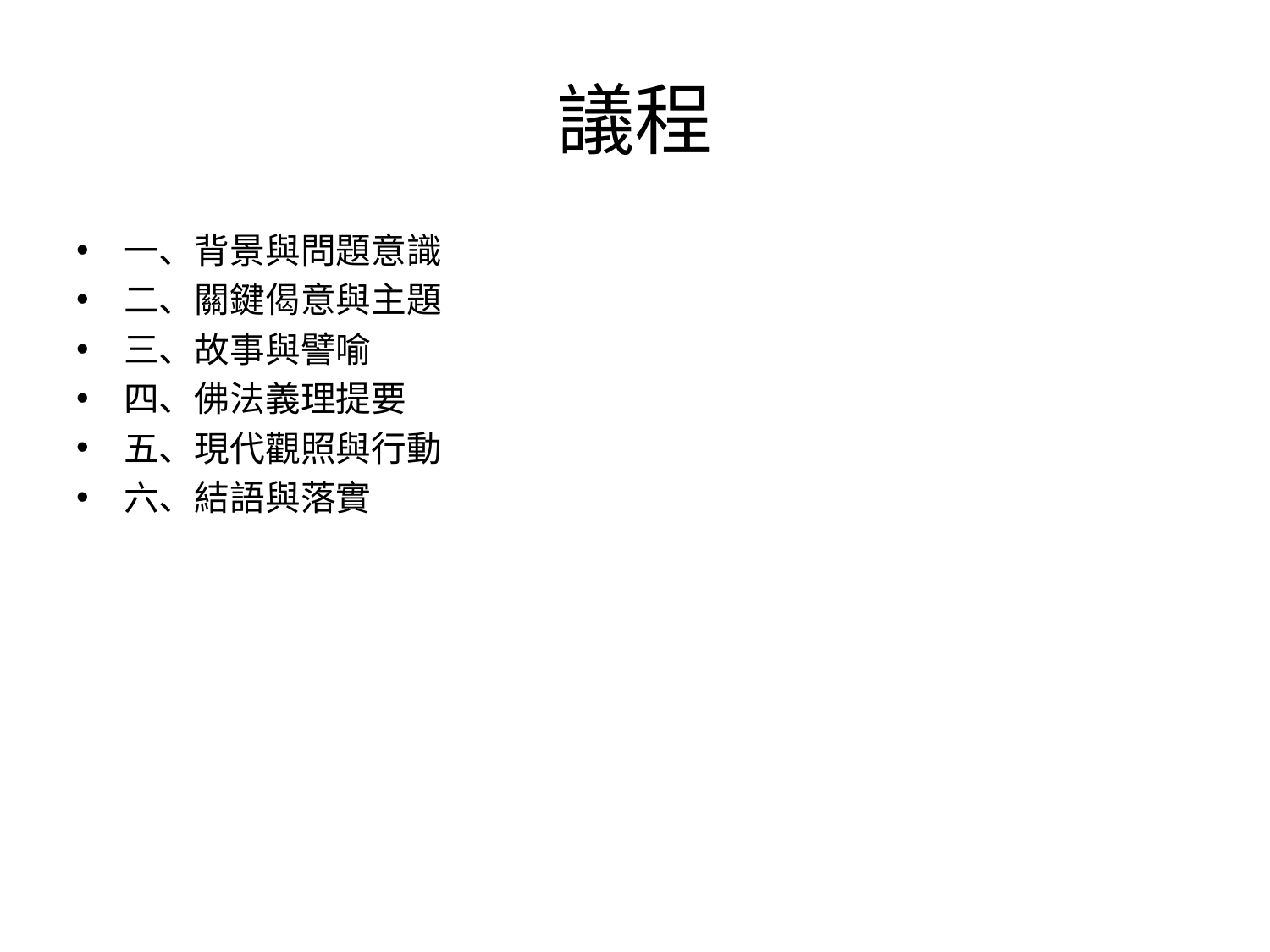

# 議程
一、背景與問題意識
二、關鍵偈意與主題
三、故事與譬喻
四、佛法義理提要
五、現代觀照與行動
六、結語與落實